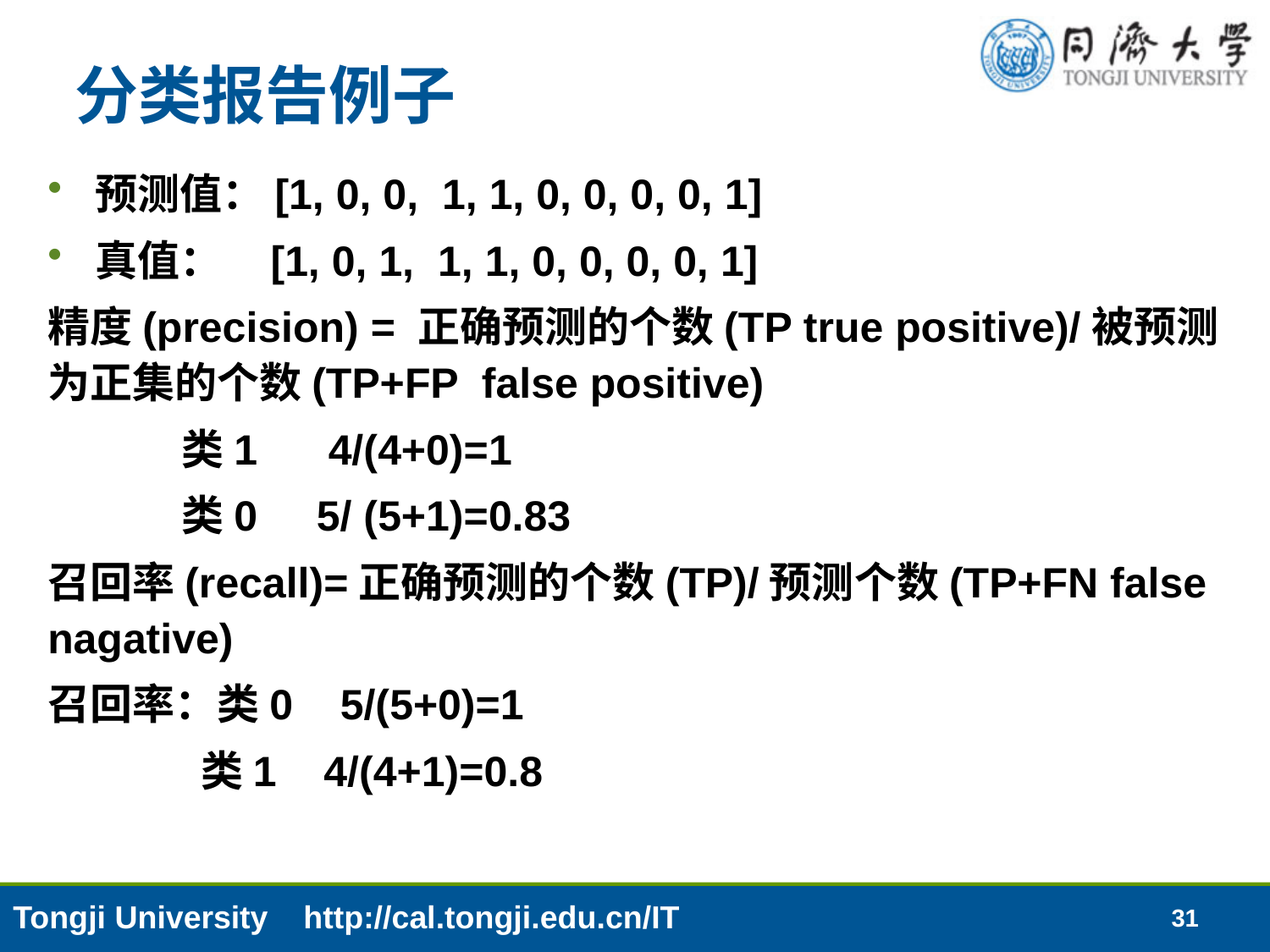

# 分类报告例子
预测值：[1, 0, 0,  1, 1, 0, 0, 0, 0, 1]
真值：    [1, 0, 1,  1, 1, 0, 0, 0, 0, 1]
精度(precision) = 正确预测的个数(TP true positive)/被预测为正集的个数(TP+FP  false positive)
             类1      4/(4+0)=1
             类0     5/ (5+1)=0.83
召回率(recall)=正确预测的个数(TP)/预测个数(TP+FN false nagative)
召回率：类0    5/(5+0)=1
               类1    4/(4+1)=0.8